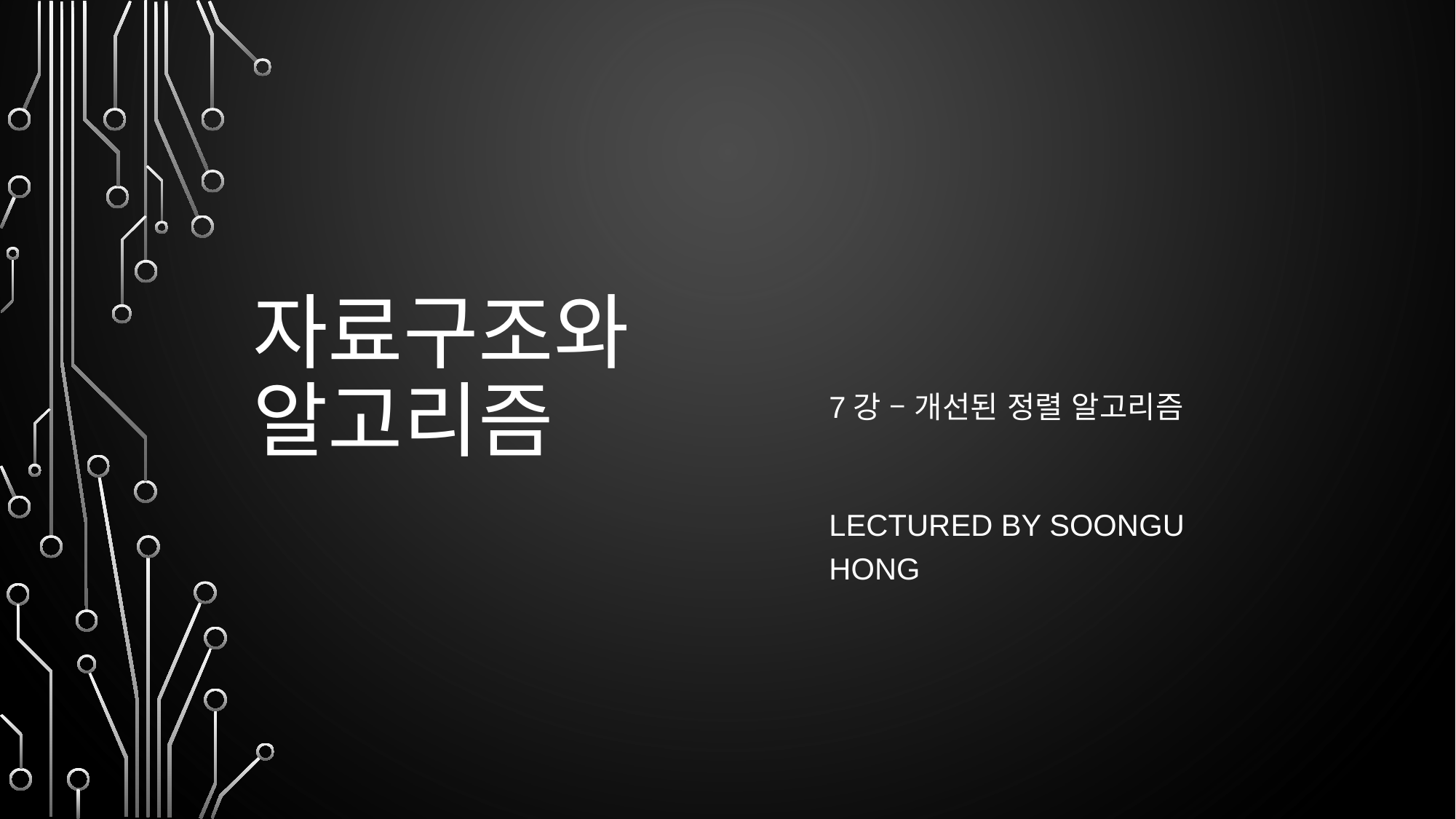

# 자료구조와 알고리즘

7강 – 개선된 정렬 알고리즘

Lectured by Soongu Hong